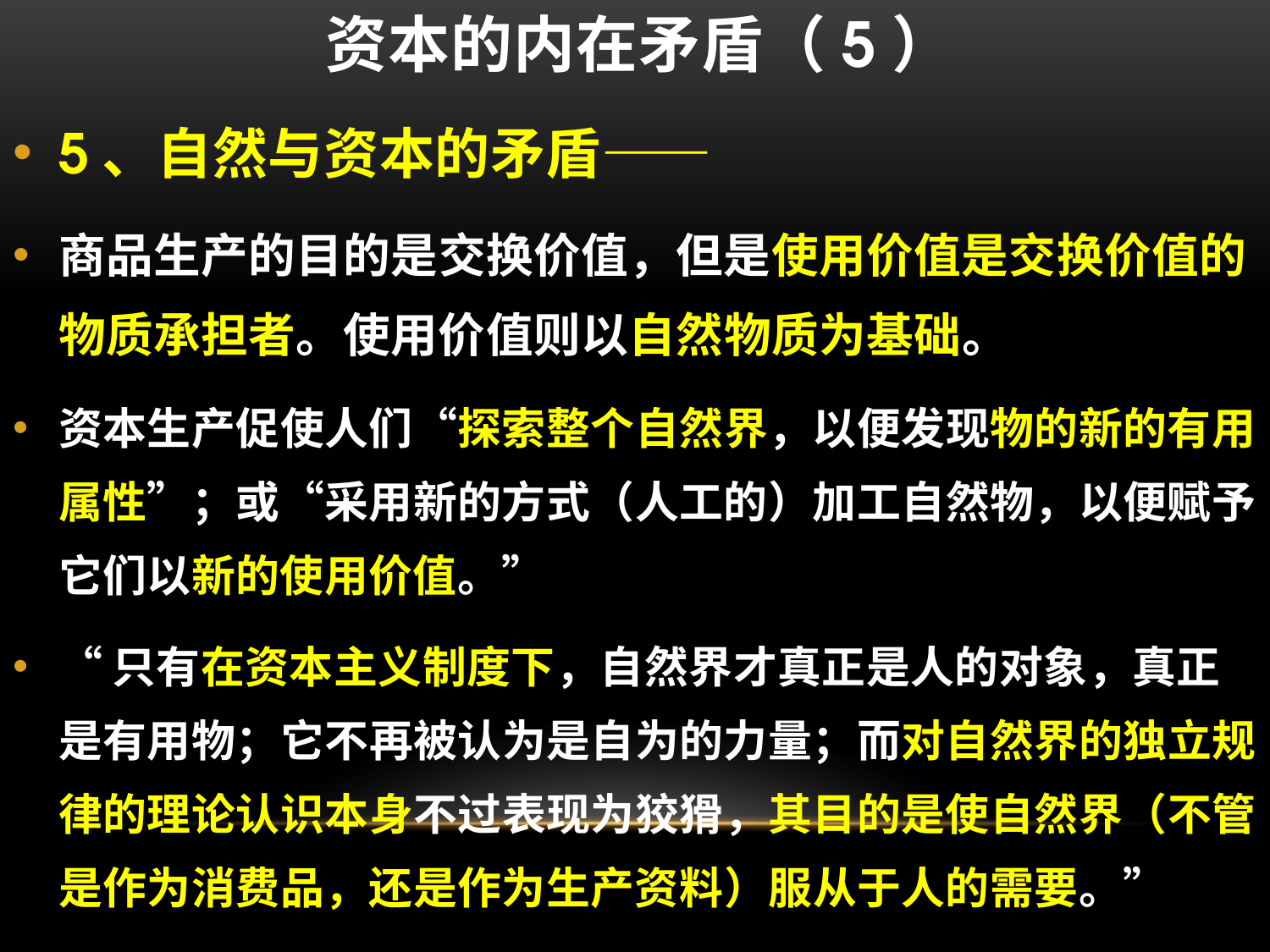

# 资本的内在矛盾（5）
5、自然与资本的矛盾——
商品生产的目的是交换价值，但是使用价值是交换价值的物质承担者。使用价值则以自然物质为基础。
资本生产促使人们“探索整个自然界，以便发现物的新的有用属性”；或“采用新的方式（人工的）加工自然物，以便赋予它们以新的使用价值。”
“只有在资本主义制度下，自然界才真正是人的对象，真正是有用物；它不再被认为是自为的力量；而对自然界的独立规律的理论认识本身不过表现为狡猾，其目的是使自然界（不管是作为消费品，还是作为生产资料）服从于人的需要。”